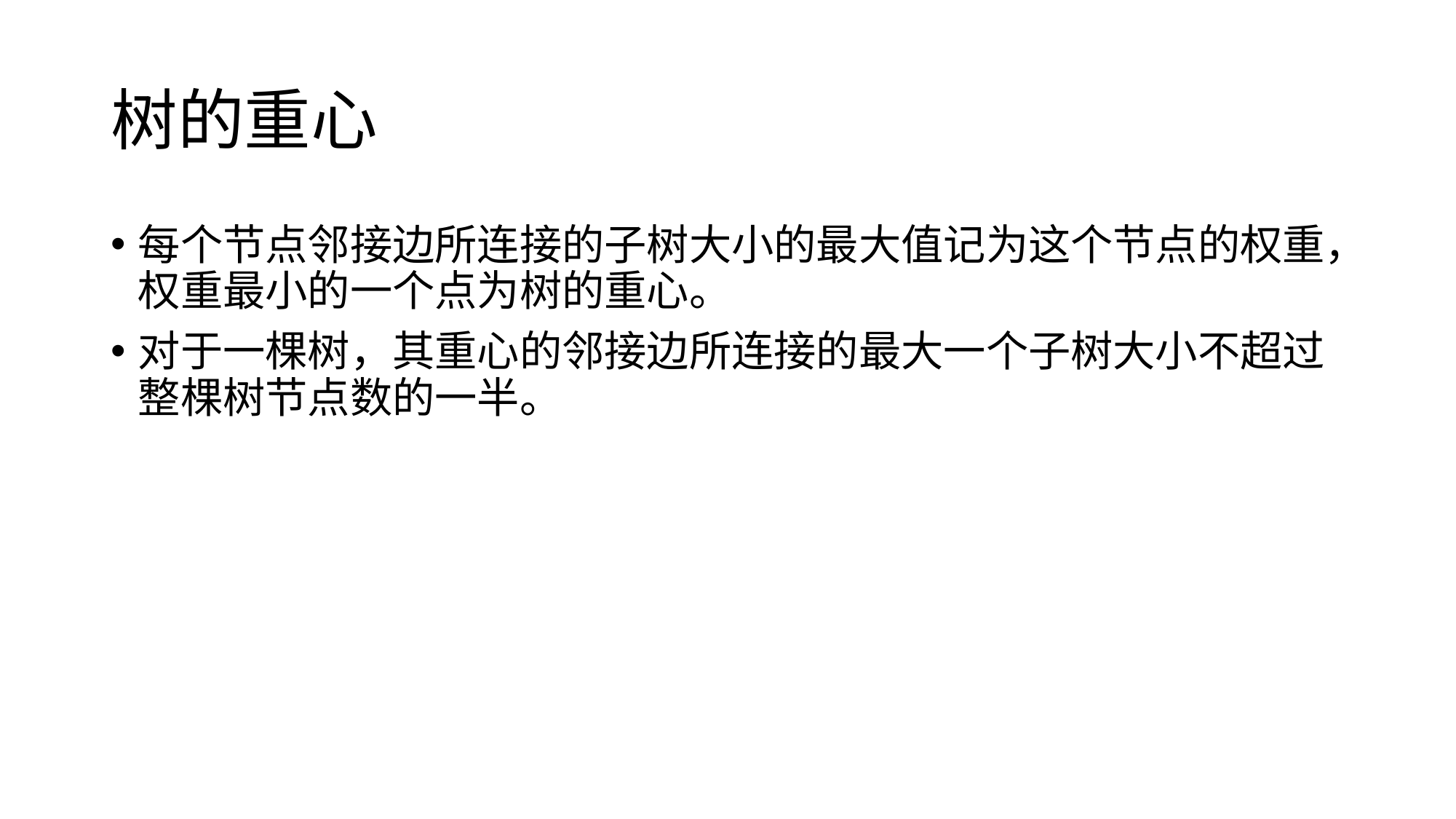

# 树的重心
每个节点邻接边所连接的子树大小的最大值记为这个节点的权重，权重最小的一个点为树的重心。
对于一棵树，其重心的邻接边所连接的最大一个子树大小不超过整棵树节点数的一半。